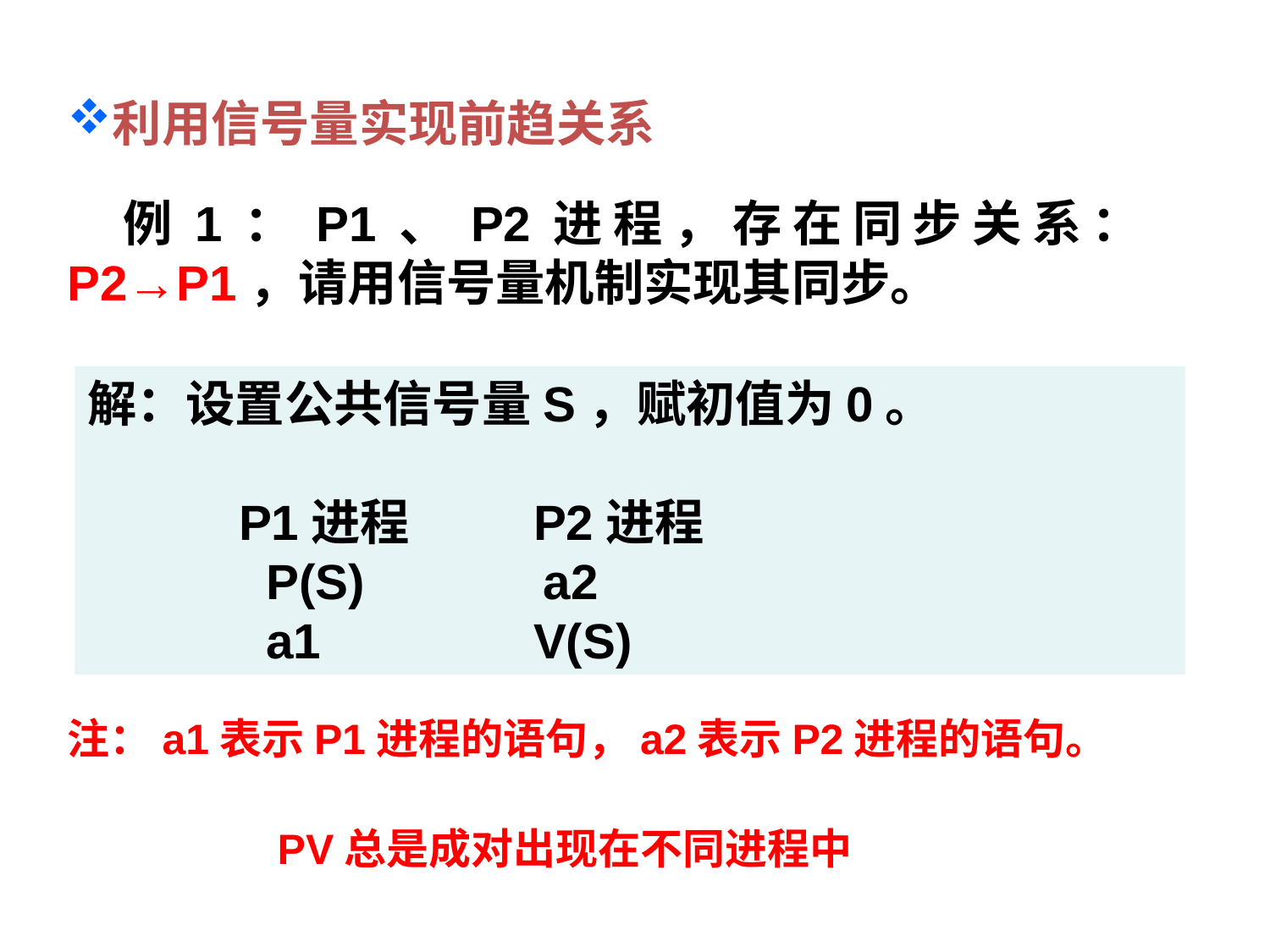

利用信号量实现前趋关系
例1：P1、P2进程，存在同步关系：P2→P1，请用信号量机制实现其同步。
解：设置公共信号量S，赋初值为0。

           P1进程          P2进程
             P(S)             a2
             a1	              V(S)
注：a1表示P1进程的语句，a2表示P2进程的语句。
PV总是成对出现在不同进程中